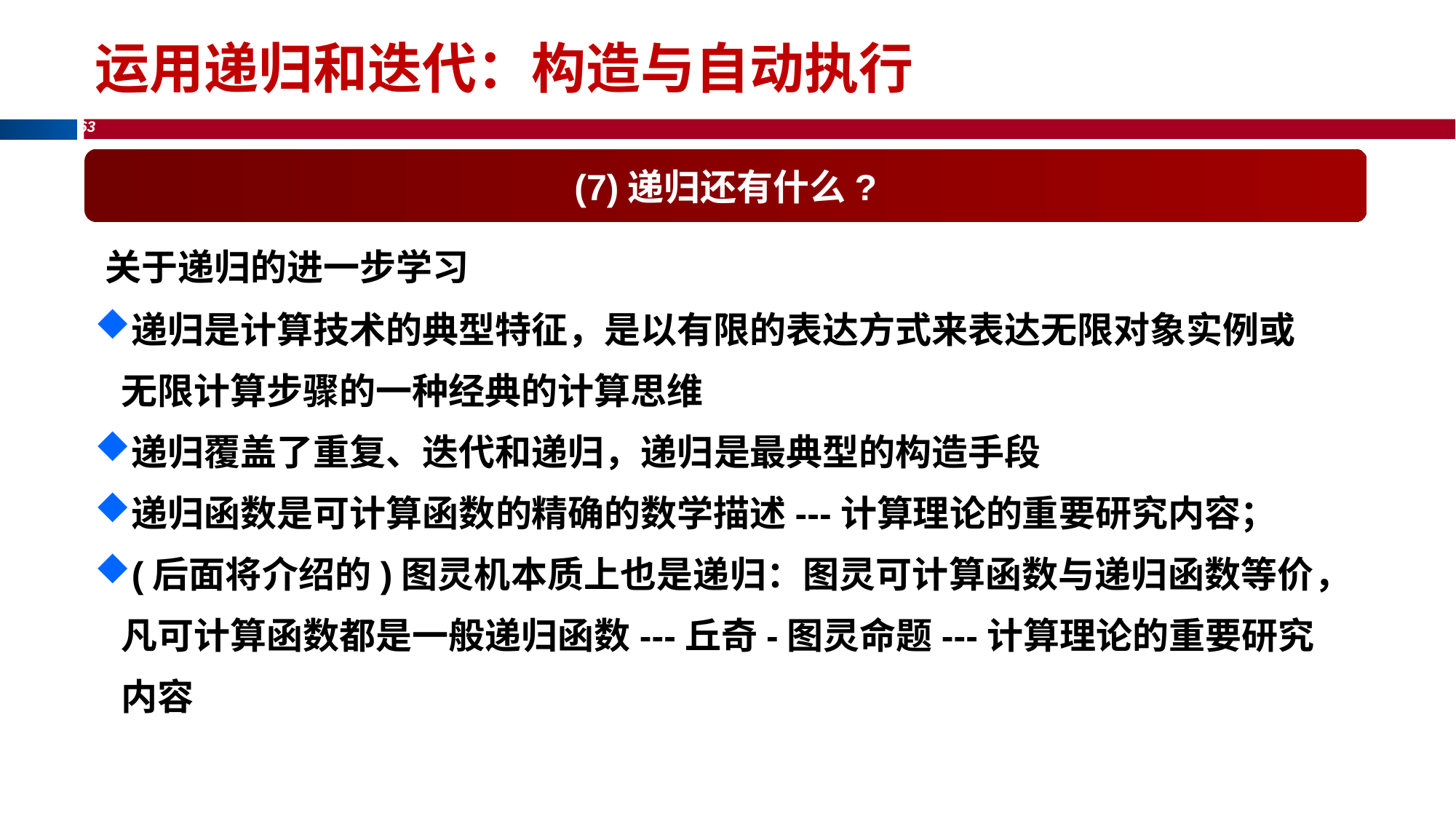

运用递归和迭代：构造与自动执行
(7)递归还有什么?
关于递归的进一步学习
递归是计算技术的典型特征，是以有限的表达方式来表达无限对象实例或无限计算步骤的一种经典的计算思维
递归覆盖了重复、迭代和递归，递归是最典型的构造手段
递归函数是可计算函数的精确的数学描述---计算理论的重要研究内容；
(后面将介绍的)图灵机本质上也是递归：图灵可计算函数与递归函数等价，凡可计算函数都是一般递归函数---丘奇-图灵命题---计算理论的重要研究内容